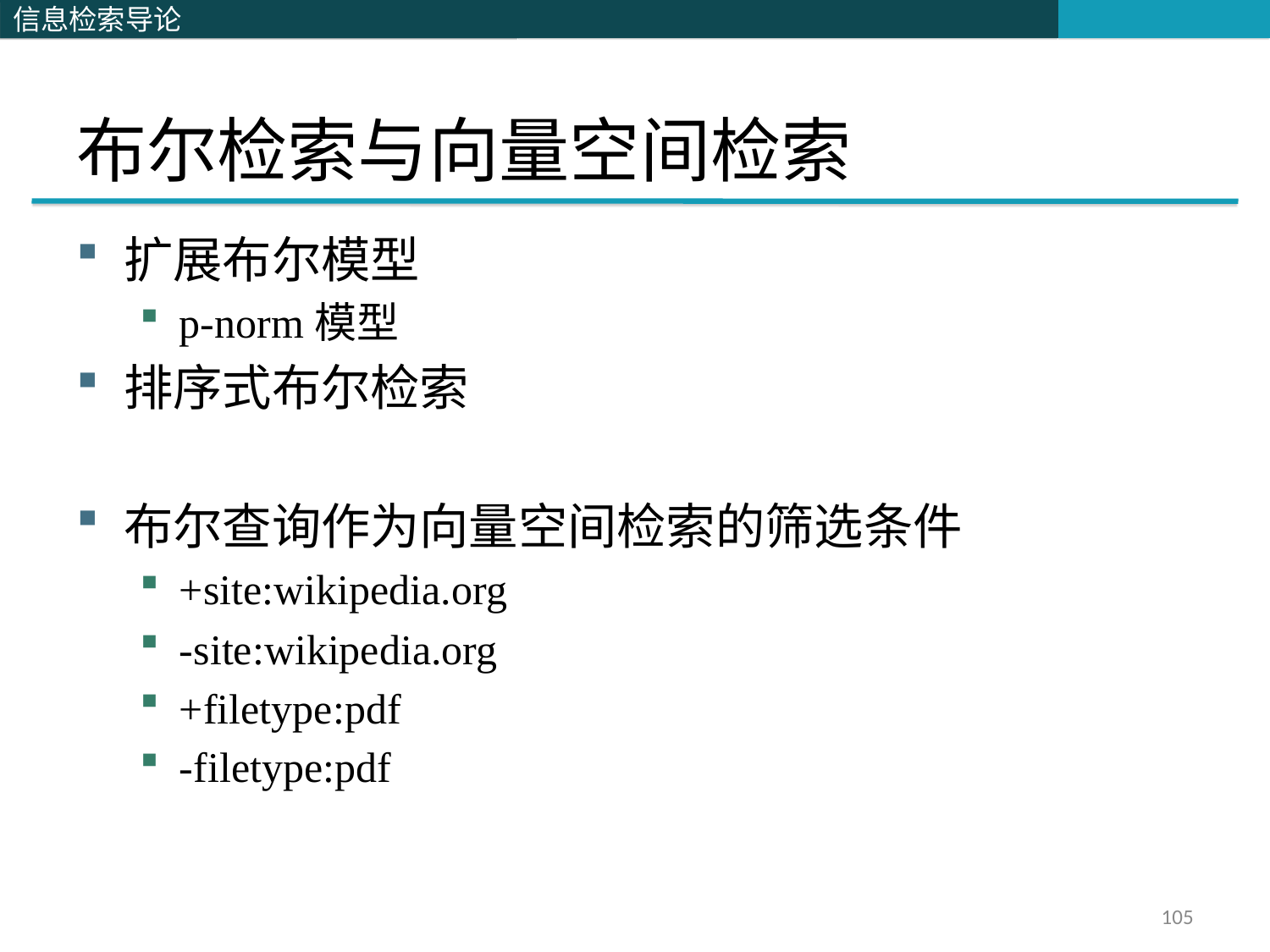

# 布尔检索与向量空间检索
扩展布尔模型
p-norm模型
排序式布尔检索

布尔查询作为向量空间检索的筛选条件
+site:wikipedia.org
-site:wikipedia.org
+filetype:pdf
-filetype:pdf

105